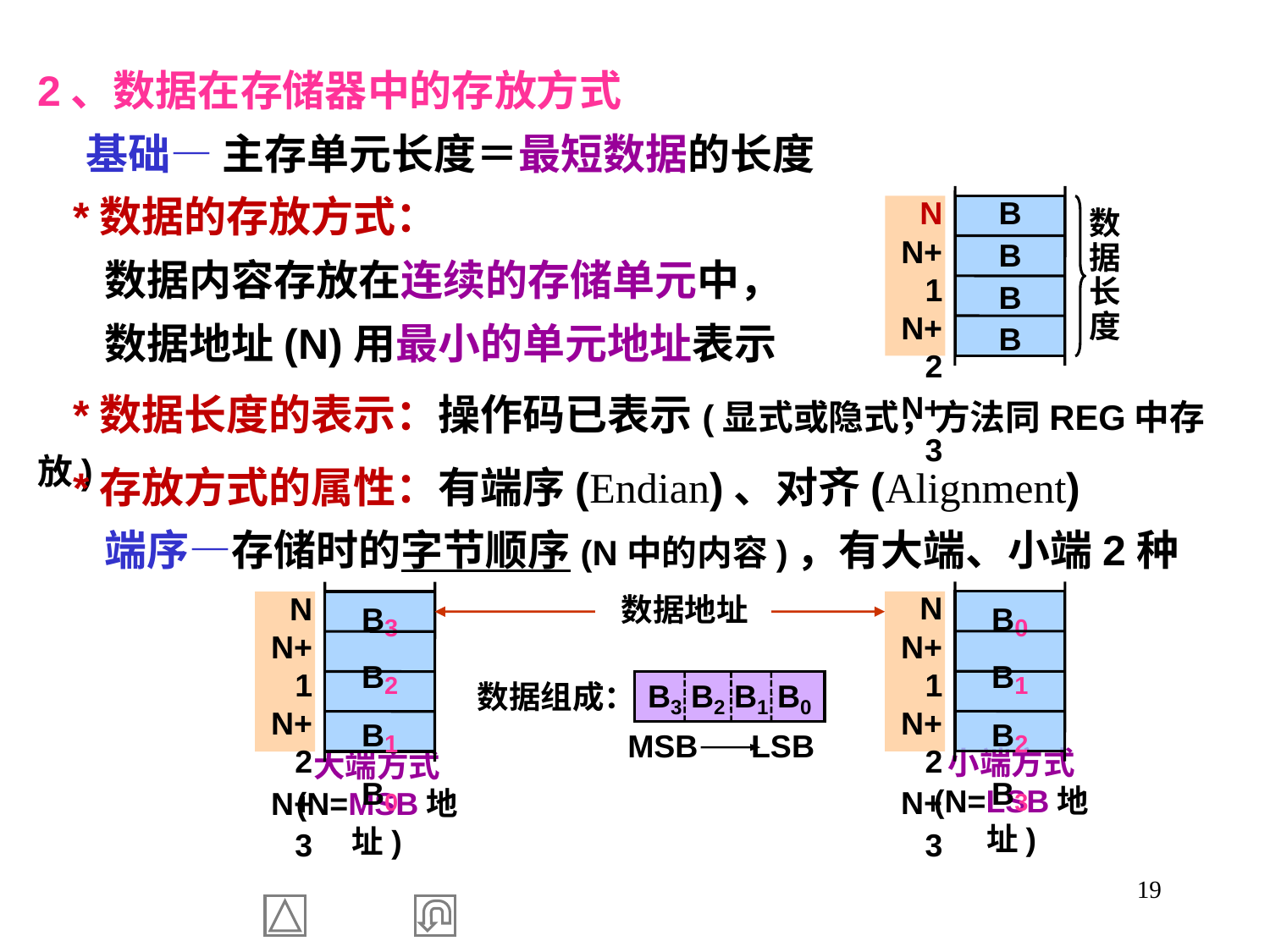

2、数据在存储器中的存放方式
    基础— 主存单元长度＝最短数据的长度
   *数据的存放方式：
      数据内容存放在连续的存储单元中，
      数据地址(N)用最小的单元地址表示

N
N+1
N+2
N+3
B
B
B
B

数据长度

   *数据长度的表示：操作码已表示(显式或隐式，方法同REG中存放)
   *存放方式的属性：有端序(Endian)、对齐(Alignment)
      端序—存储时的字节顺序(N中的内容)，有大端、小端2种

N
N+1
N+2
N+3
B0
B1
B2
B3

小端方式
(N=LSB地址)

数据地址
N
N+1
N+2
N+3
B3
B2
B1
B0

B3 B2 B1 B0

数据组成：

MSB      LSB

大端方式
(N=MSB地址)
19